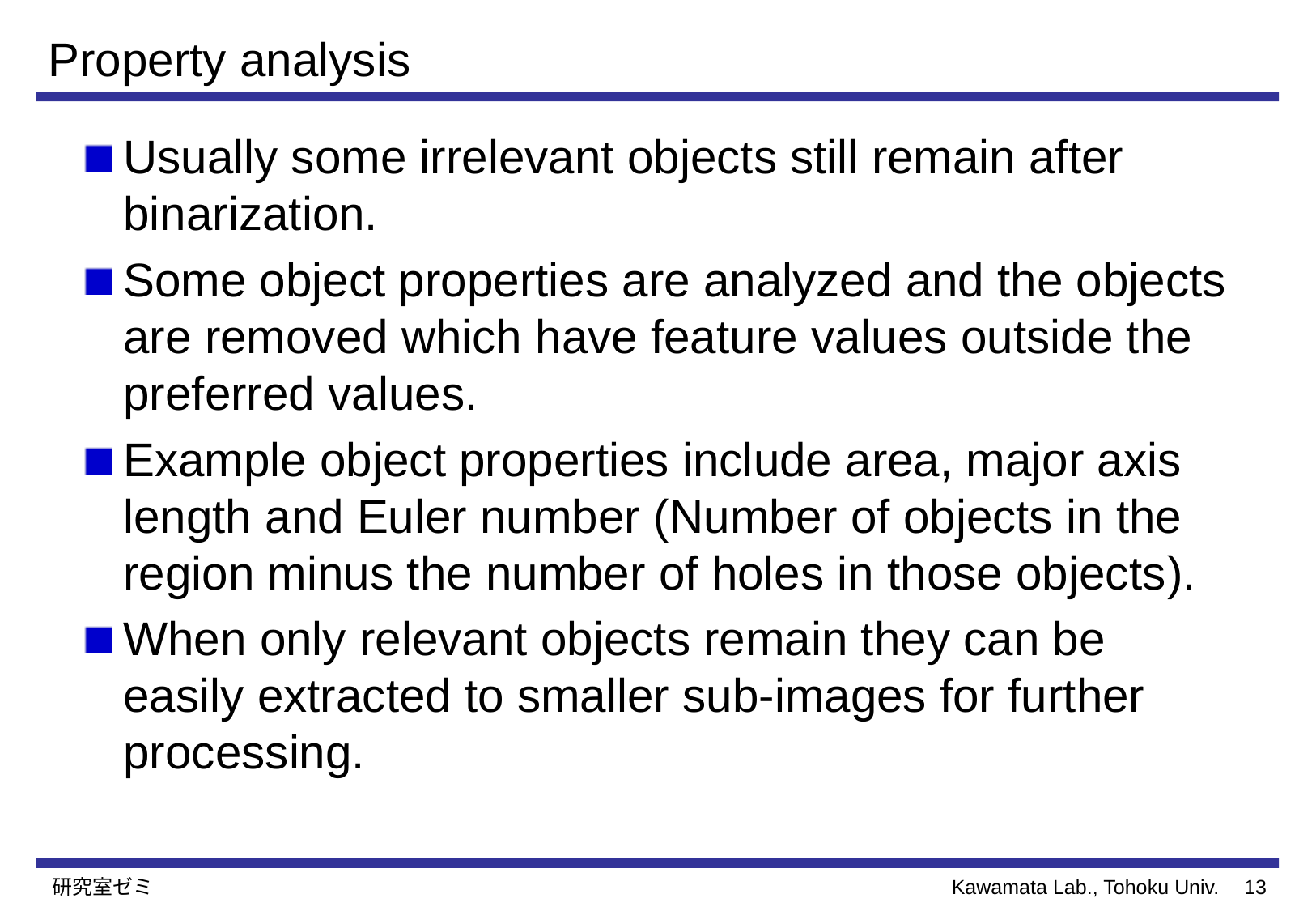

# Property analysis
Usually some irrelevant objects still remain after binarization.
Some object properties are analyzed and the objects are removed which have feature values outside the preferred values.
Example object properties include area, major axis length and Euler number (Number of objects in the region minus the number of holes in those objects).
When only relevant objects remain they can be easily extracted to smaller sub-images for further processing.
研究室ゼミ
13